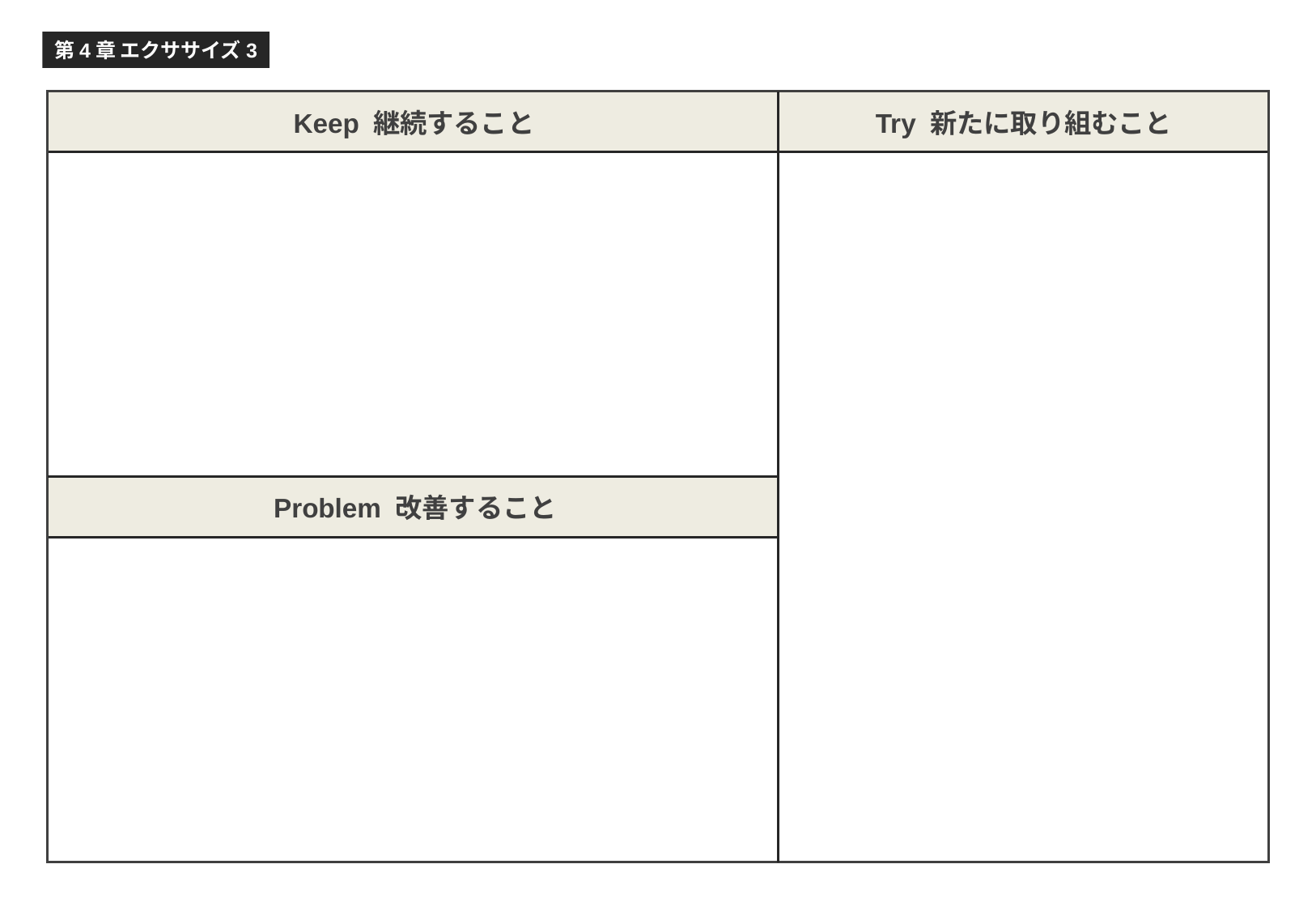

第4章 エクササイズ3

Keep 継続すること
Try 新たに取り組むこと

Problem 改善すること